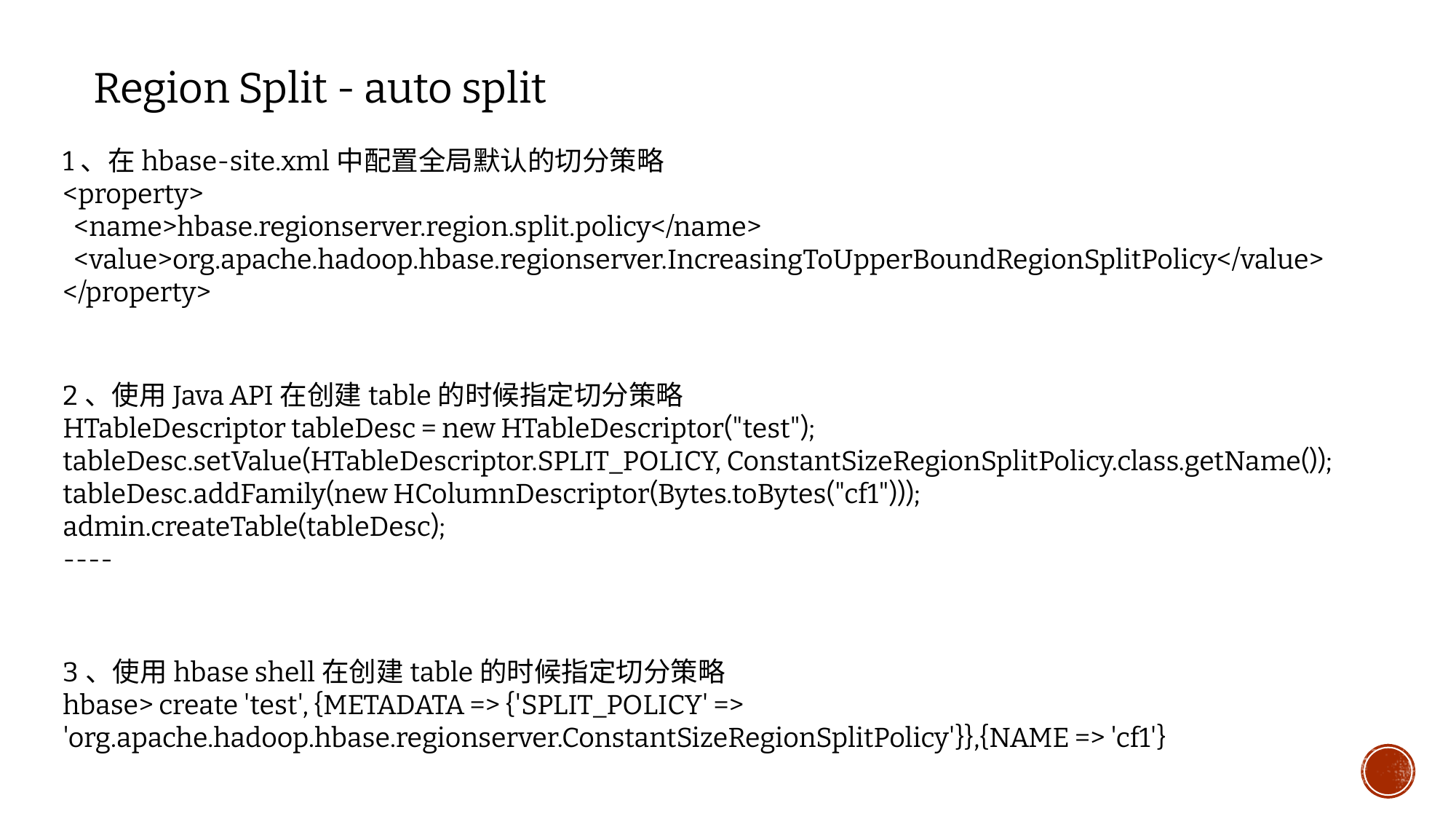

Region Split - auto split
1、在hbase-site.xml中配置全局默认的切分策略
<property>
  <name>hbase.regionserver.region.split.policy</name>
  <value>org.apache.hadoop.hbase.regionserver.IncreasingToUpperBoundRegionSplitPolicy</value>
</property>
2、使用Java API在创建table的时候指定切分策略
HTableDescriptor tableDesc = new HTableDescriptor("test");
tableDesc.setValue(HTableDescriptor.SPLIT_POLICY, ConstantSizeRegionSplitPolicy.class.getName());
tableDesc.addFamily(new HColumnDescriptor(Bytes.toBytes("cf1")));
admin.createTable(tableDesc);
----
3、使用hbase shell在创建table的时候指定切分策略
hbase> create 'test', {METADATA => {'SPLIT_POLICY' => 'org.apache.hadoop.hbase.regionserver.ConstantSizeRegionSplitPolicy'}},{NAME => 'cf1'}